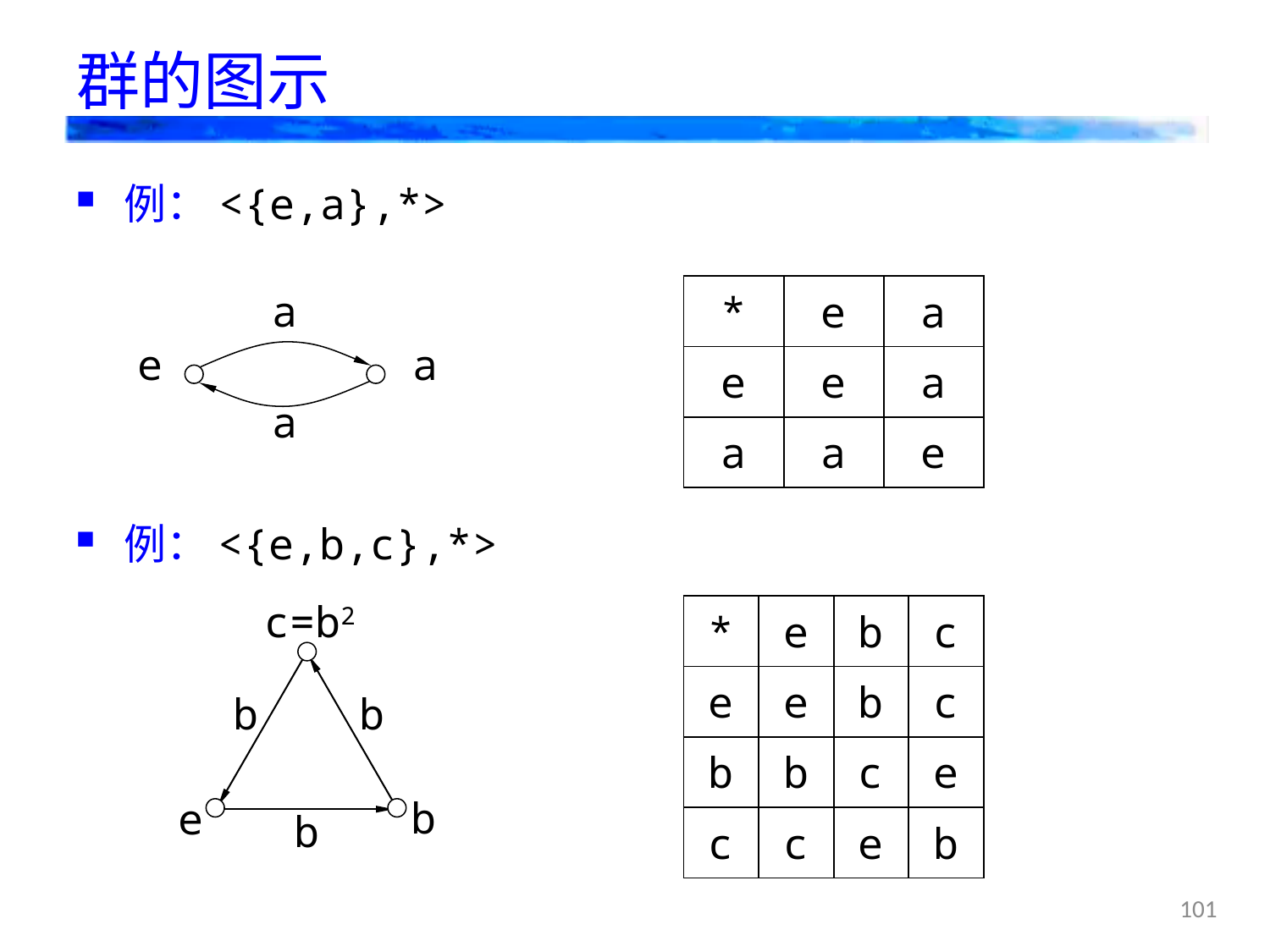

# 群的图示
例：<{e,a},*>
| \* | e | a |
| --- | --- | --- |
| e | e | a |
| a | a | e |
a
e
a

a
例：<{e,b,c},*>
c=b2

b
b
b
e

b
| \* | e | b | c |
| --- | --- | --- | --- |
| e | e | b | c |
| b | b | c | e |
| c | c | e | b |
101